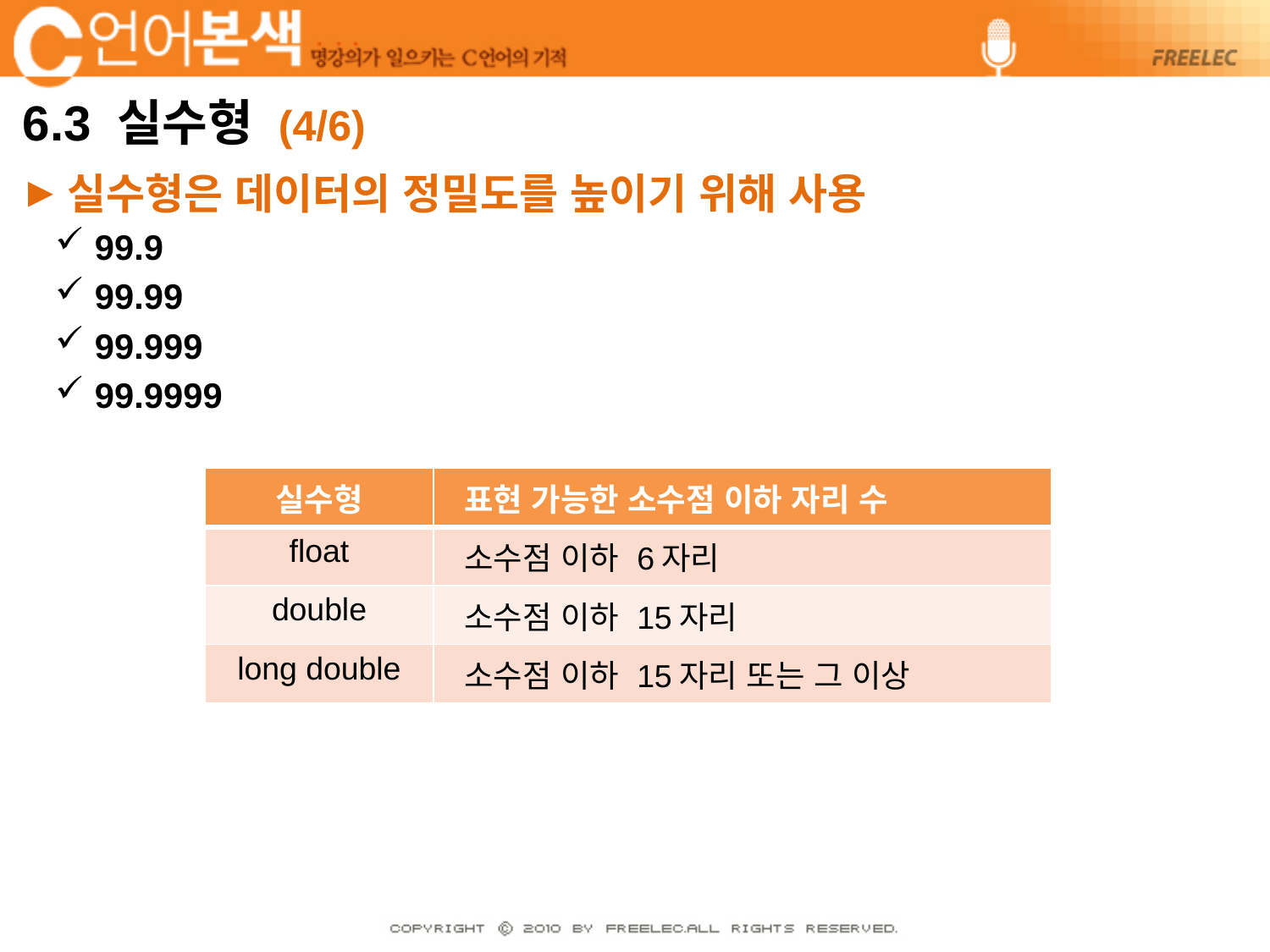

# 6.3 실수형 (4/6)
실수형은 데이터의 정밀도를 높이기 위해 사용
99.9
99.99
99.999
99.9999
| 실수형 | 표현 가능한 소수점 이하 자리 수 |
| --- | --- |
| float | 소수점 이하 6자리 |
| double | 소수점 이하 15자리 |
| long double | 소수점 이하 15자리 또는 그 이상 |